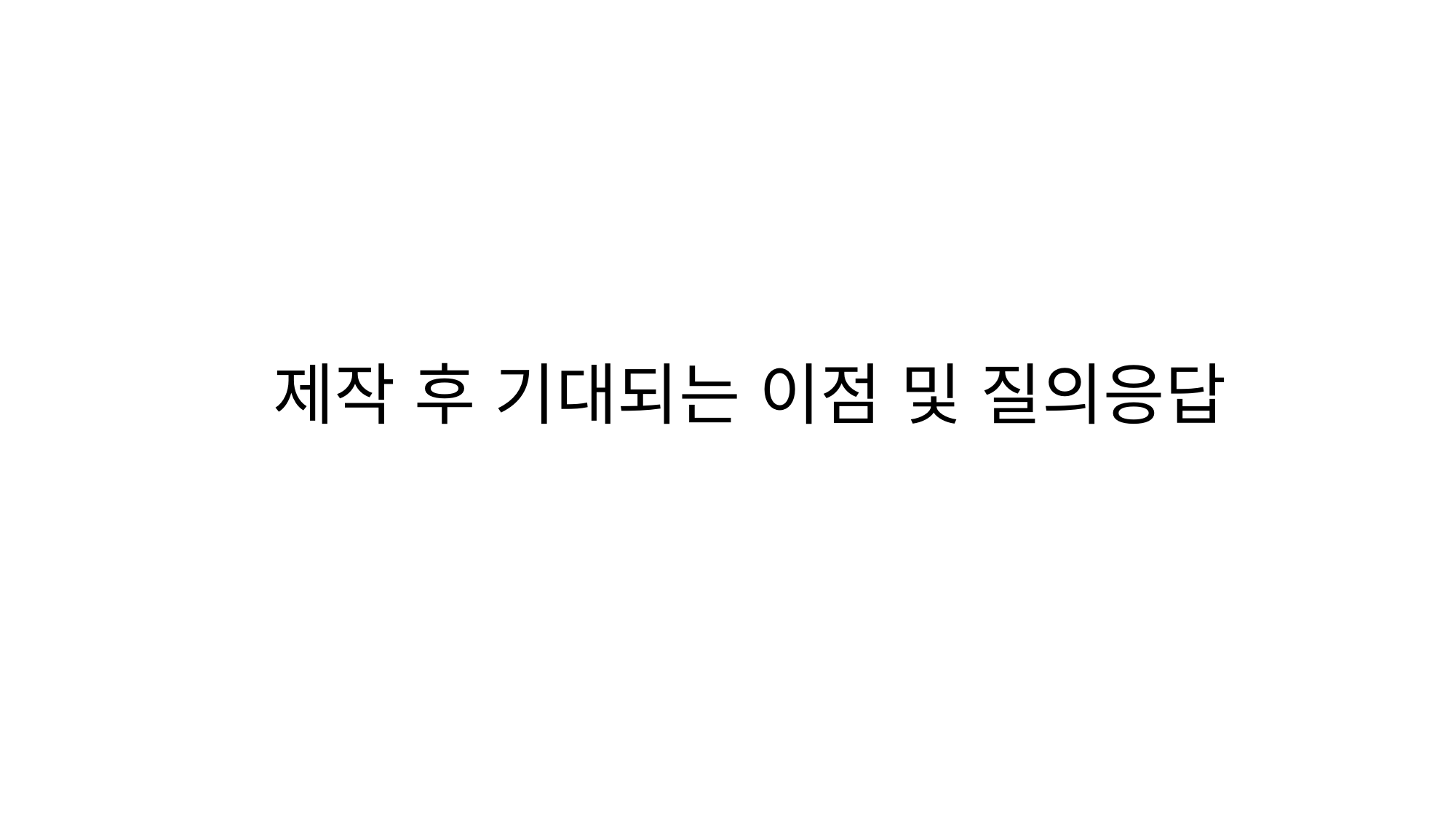

# 제작 후 기대되는 이점 및 질의응답